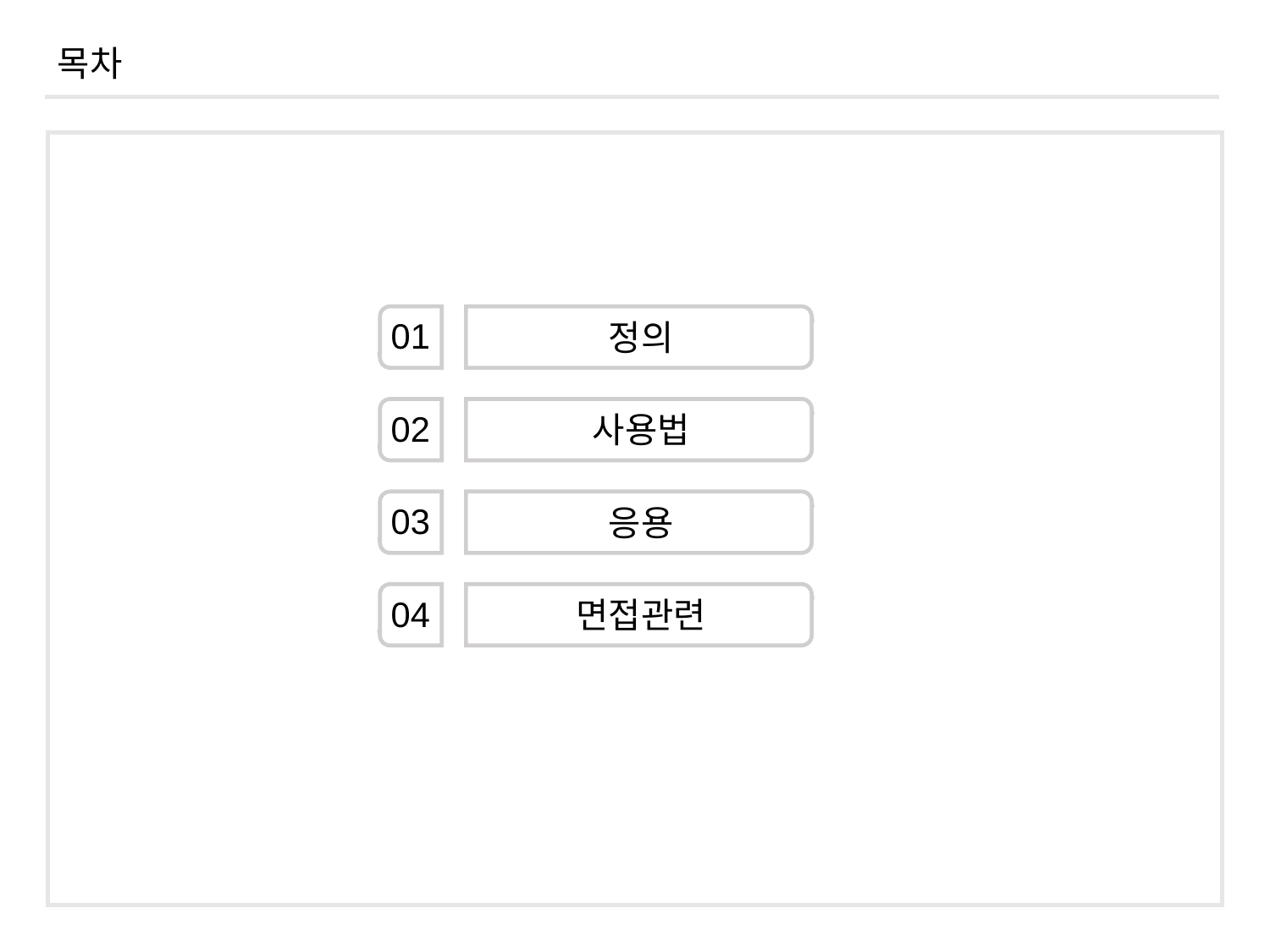

목차

01
정의

02
사용법

03
응용

04
면접관련